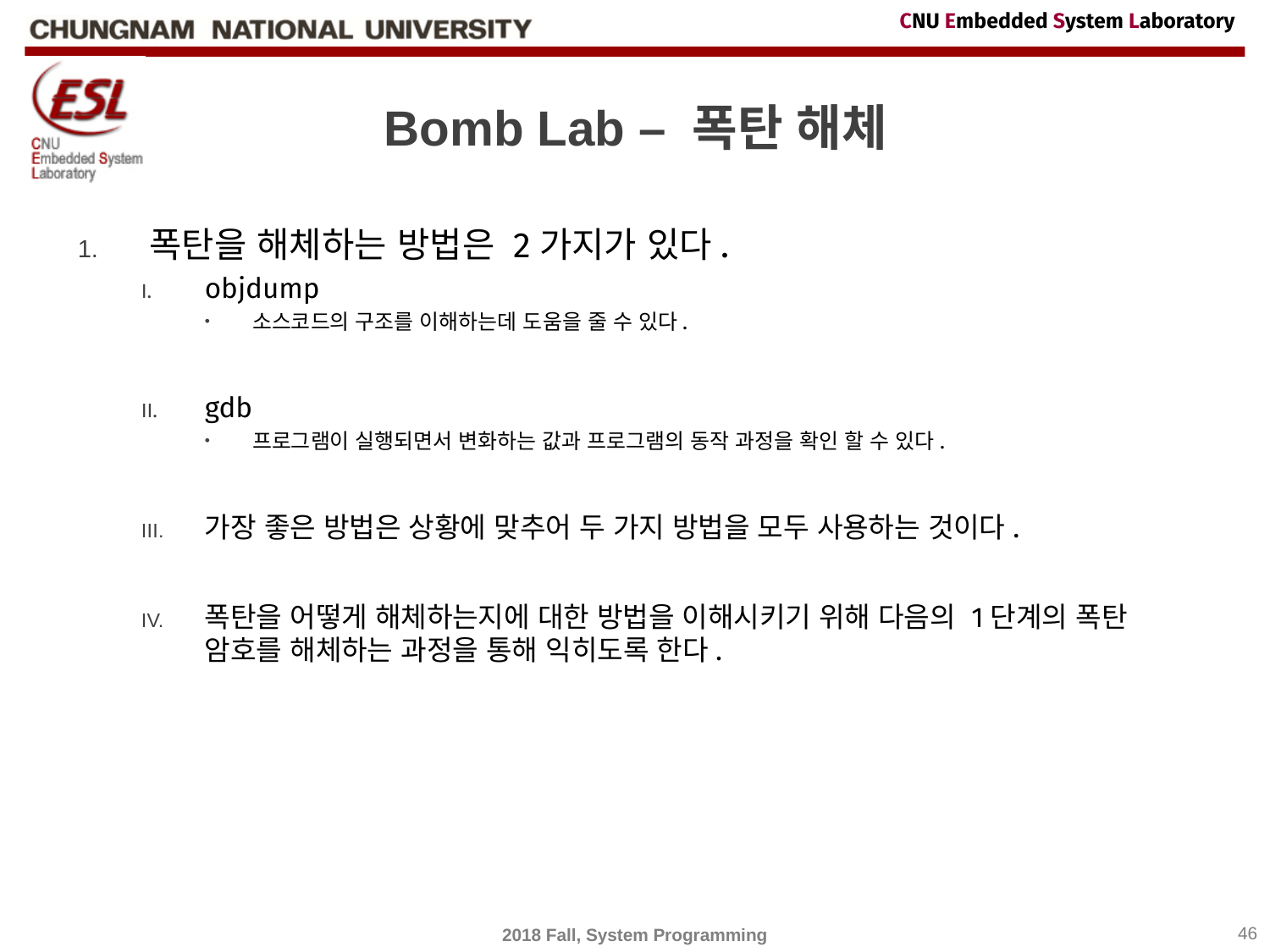

# Bomb Lab – 폭탄 해체
폭탄을 해체하는 방법은 2가지가 있다.
objdump
소스코드의 구조를 이해하는데 도움을 줄 수 있다.

gdb
프로그램이 실행되면서 변화하는 값과 프로그램의 동작 과정을 확인 할 수 있다.

가장 좋은 방법은 상황에 맞추어 두 가지 방법을 모두 사용하는 것이다.

폭탄을 어떻게 해체하는지에 대한 방법을 이해시키기 위해 다음의 1단계의 폭탄 암호를 해체하는 과정을 통해 익히도록 한다.
2018 Fall, System Programming
46